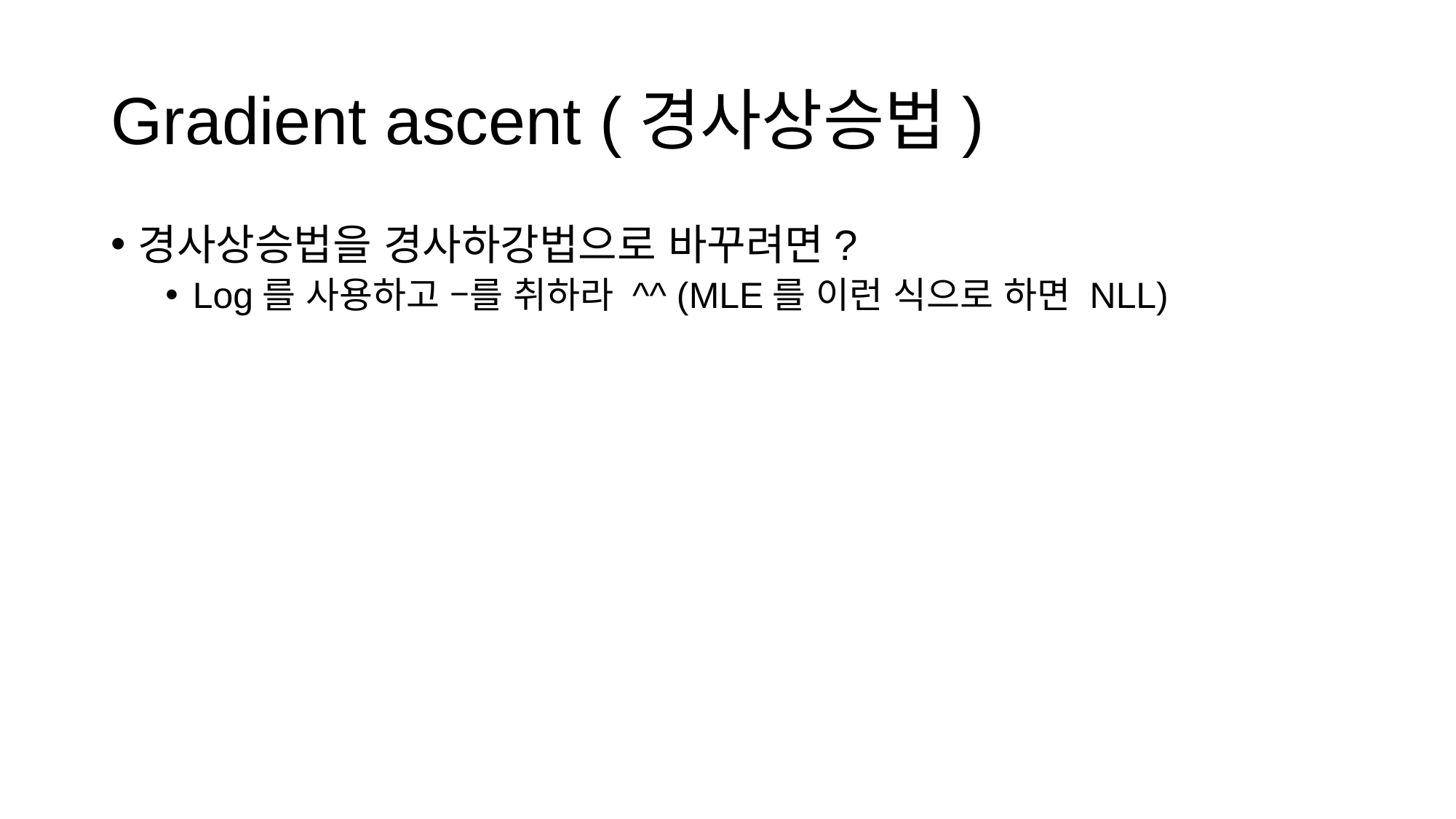

# Gradient ascent (경사상승법)
경사상승법을 경사하강법으로 바꾸려면?
Log를 사용하고 –를 취하라 ^^ (MLE를 이런 식으로 하면 NLL)